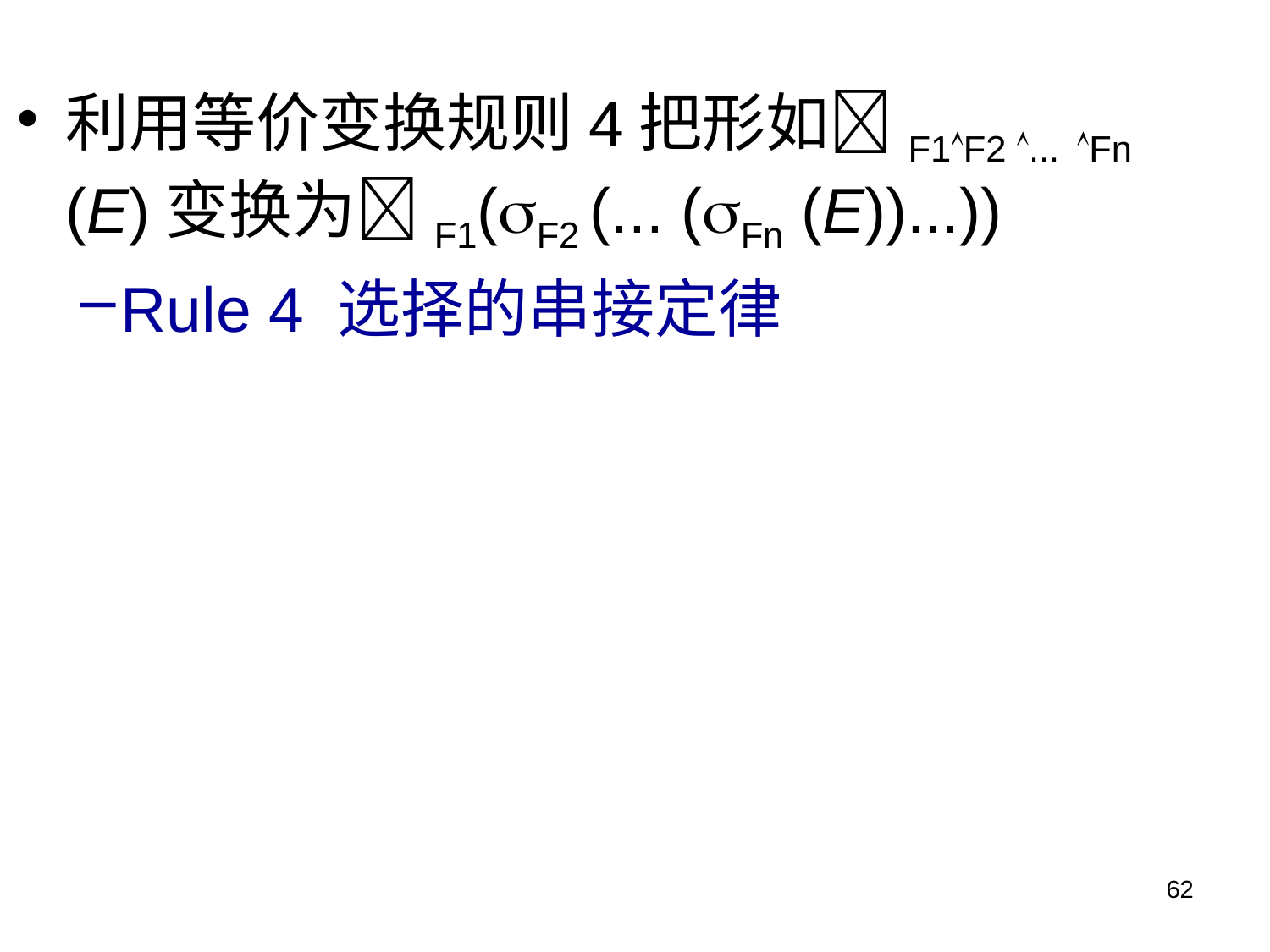

利用等价变换规则4把形如σF1∧F2 ∧... ∧Fn (E)变换为σF1(σF2 (... (σFn (E))...))
Rule 4 选择的串接定律
62